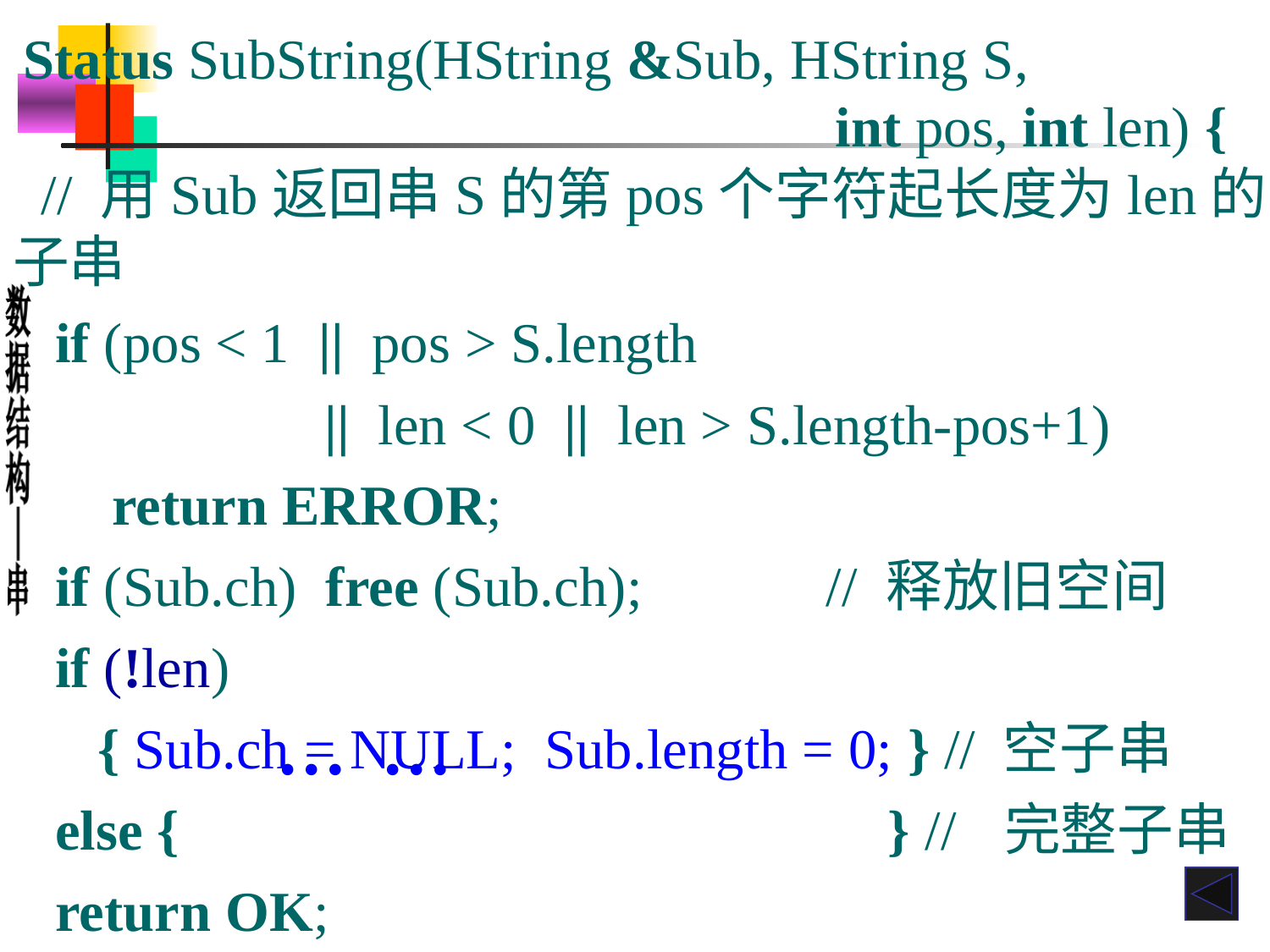

Status SubString(HString &Sub, HString S,
                                                          int pos, int len) {
  // 用Sub返回串S的第pos个字符起长度为len的子串
   if (pos < 1  ||  pos > S.length
                      ||  len < 0  ||  len > S.length-pos+1)
       return ERROR;
   if (Sub.ch)  free (Sub.ch);             // 释放旧空间
   if (!len)
      { Sub.ch = NULL;  Sub.length = 0; } // 空子串
   else {                                                  } // 完整子串
   return OK;
} // SubString
…  …